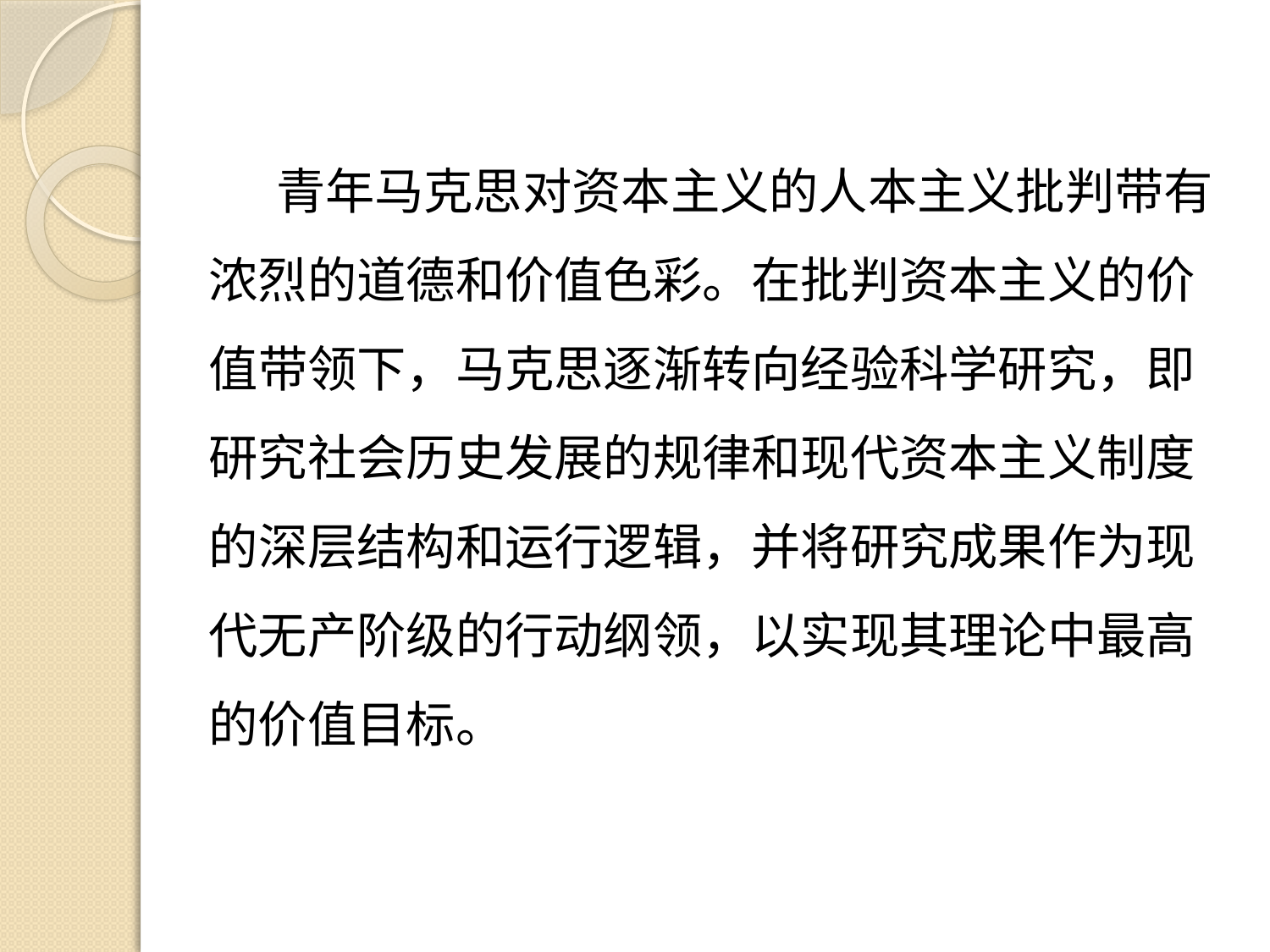

青年马克思对资本主义的人本主义批判带有浓烈的道德和价值色彩。在批判资本主义的价值带领下，马克思逐渐转向经验科学研究，即研究社会历史发展的规律和现代资本主义制度的深层结构和运行逻辑，并将研究成果作为现代无产阶级的行动纲领，以实现其理论中最高的价值目标。